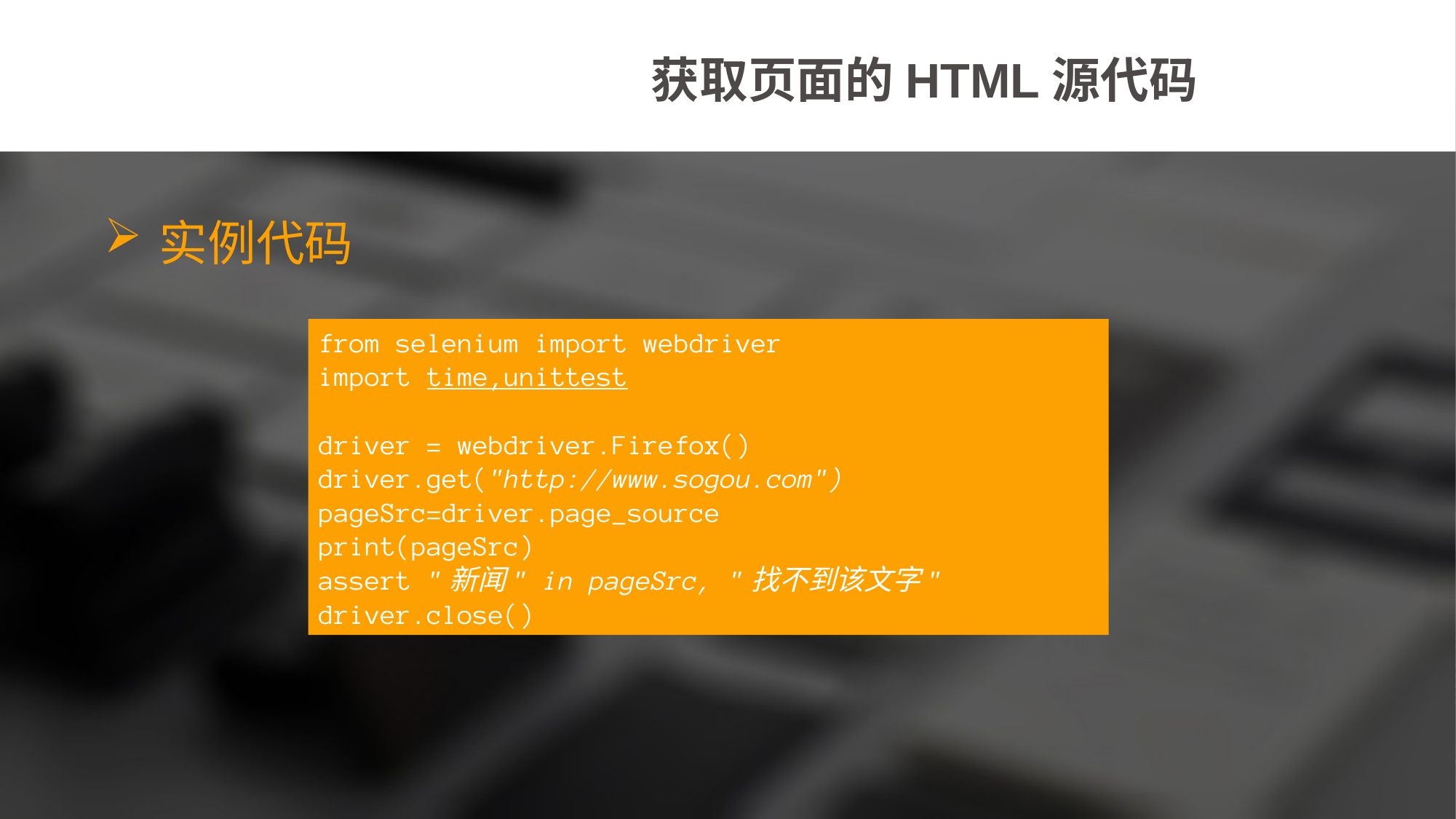

获取页面的HTML源代码
实例代码
from selenium import webdriver
import time,unittest

driver = webdriver.Firefox()
driver.get("http://www.sogou.com")
pageSrc=driver.page_source
print(pageSrc)
assert "新闻" in pageSrc, "找不到该文字"
driver.close()